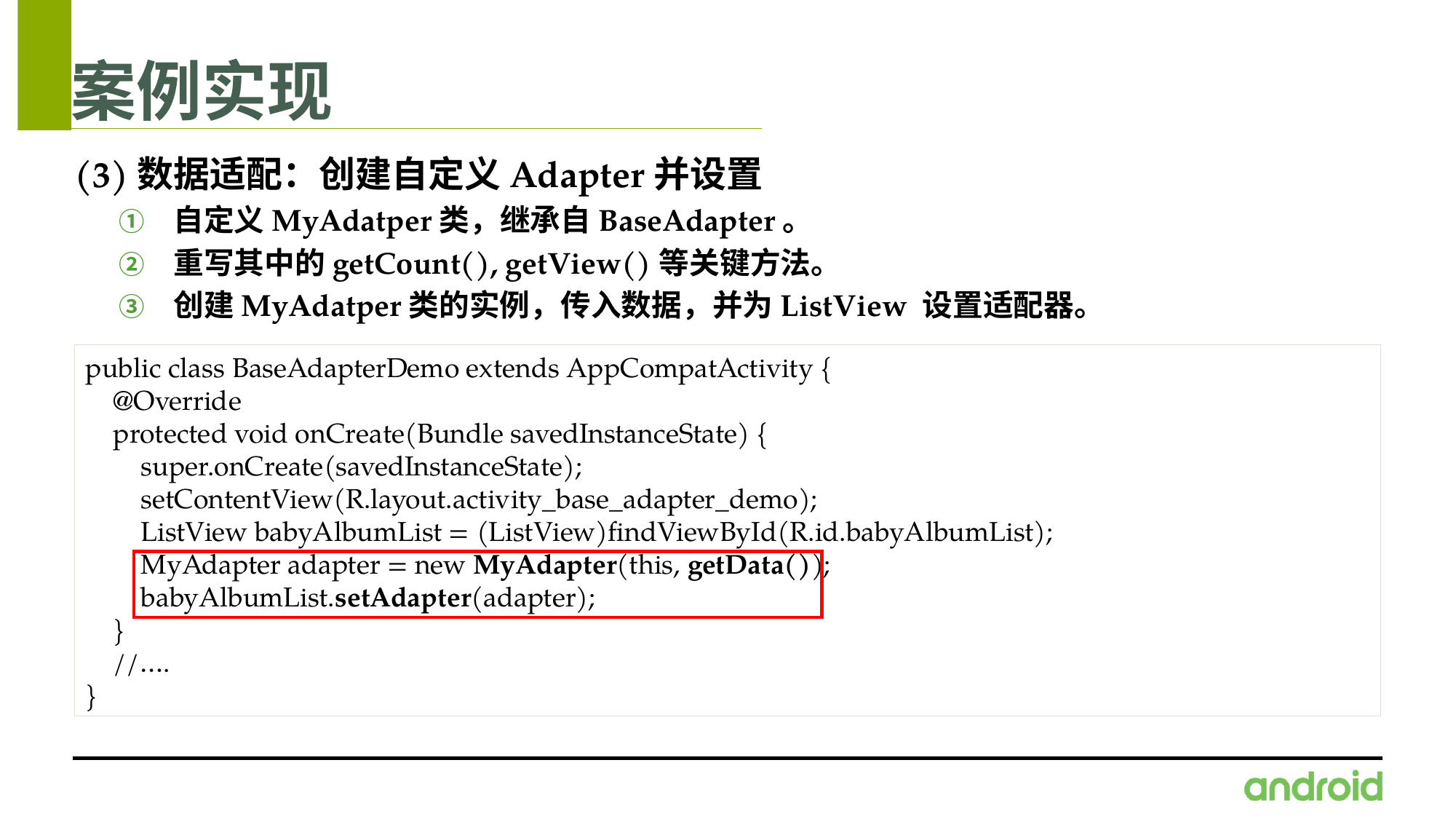

# 案例实现
(3)数据适配：创建自定义Adapter并设置
自定义MyAdatper类，继承自BaseAdapter。
重写其中的getCount(), getView()等关键方法。
创建MyAdatper类的实例，传入数据，并为ListView 设置适配器。

public class BaseAdapterDemo extends AppCompatActivity {
    @Override
    protected void onCreate(Bundle savedInstanceState) {
        super.onCreate(savedInstanceState);
        setContentView(R.layout.activity_base_adapter_demo);
        ListView babyAlbumList = (ListView)findViewById(R.id.babyAlbumList);
        MyAdapter adapter = new MyAdapter(this, getData());
        babyAlbumList.setAdapter(adapter);
    }
    //….
}